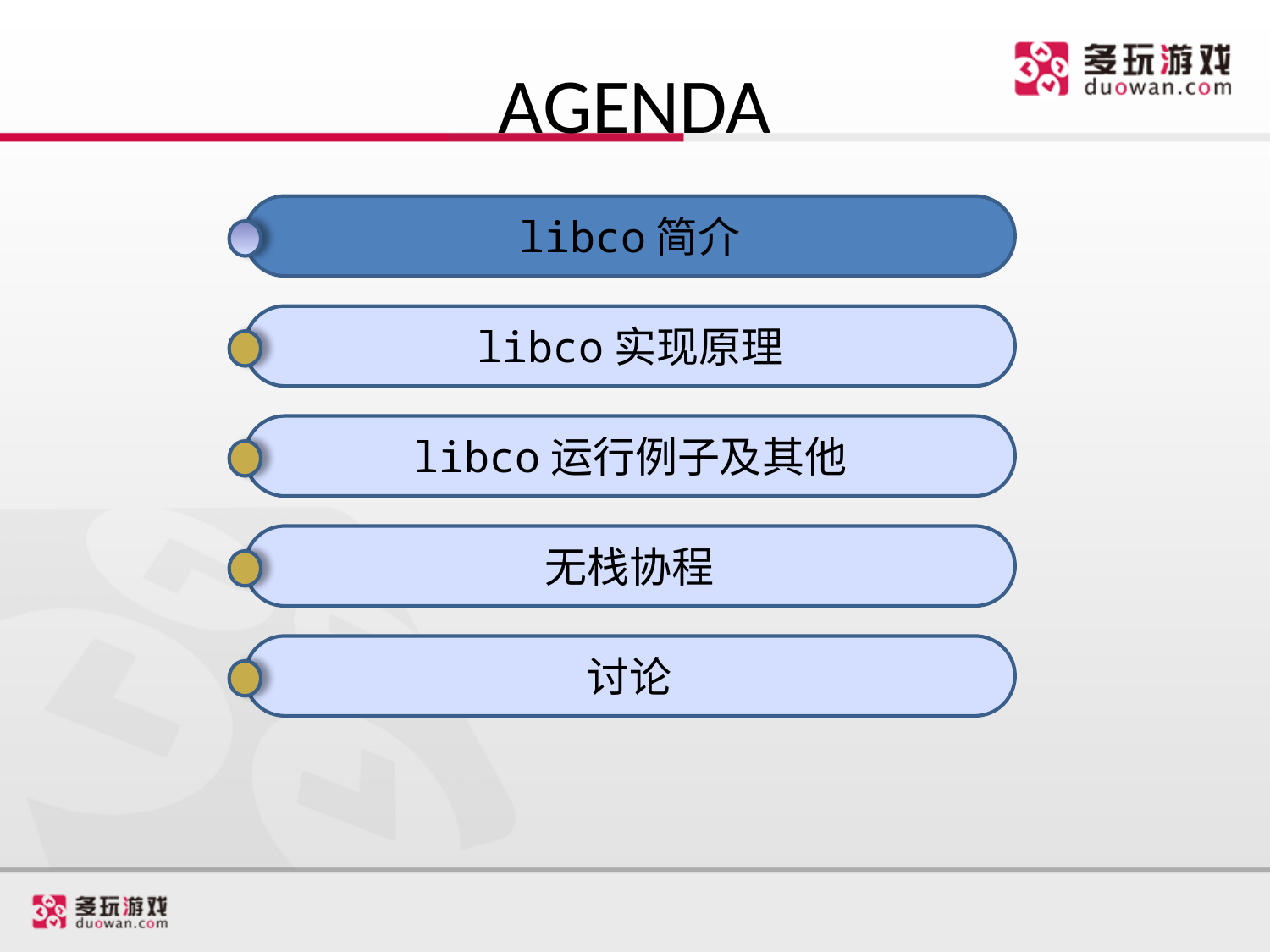

# AGENDA

libco简介

libco实现原理

libco运行例子及其他

无栈协程

讨论